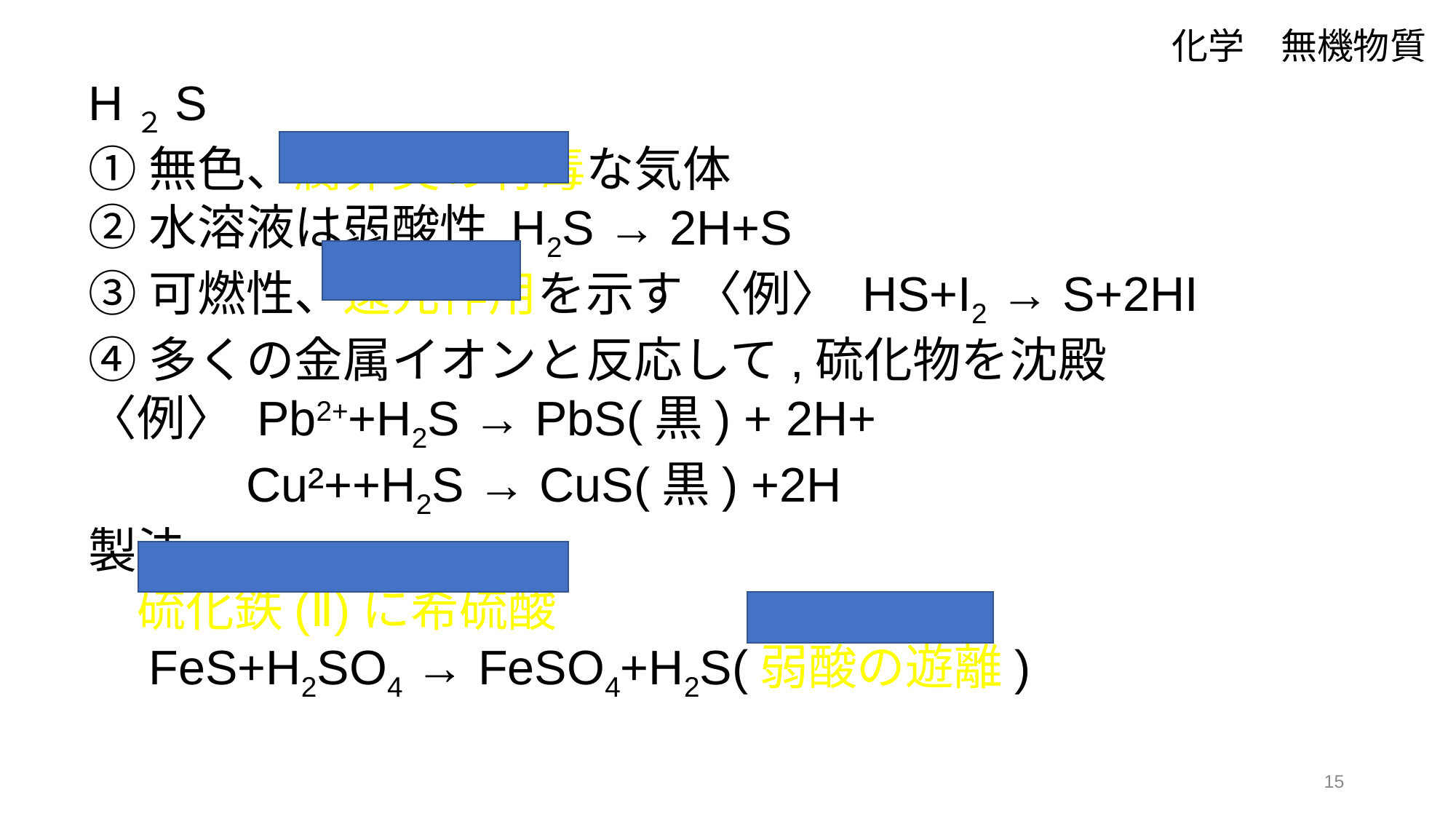

化学　無機物質
H２S
①無色、腐卵臭の有毒な気体
②水溶液は弱酸性 H2S → 2H+S
③可燃性、還元作用を示す 〈例〉 HS+I2 → S+2HI
➃多くの金属イオンと反応して,硫化物を沈殿
〈例〉 Pb2++H2S → PbS(黒) + 2H+
　　　Cu²++H2S → CuS(黒) +2H
製法
　硫化鉄(Ⅱ)に希硫酸
　FeS+H2SO4 → FeSO4+H2S(弱酸の遊離)

15